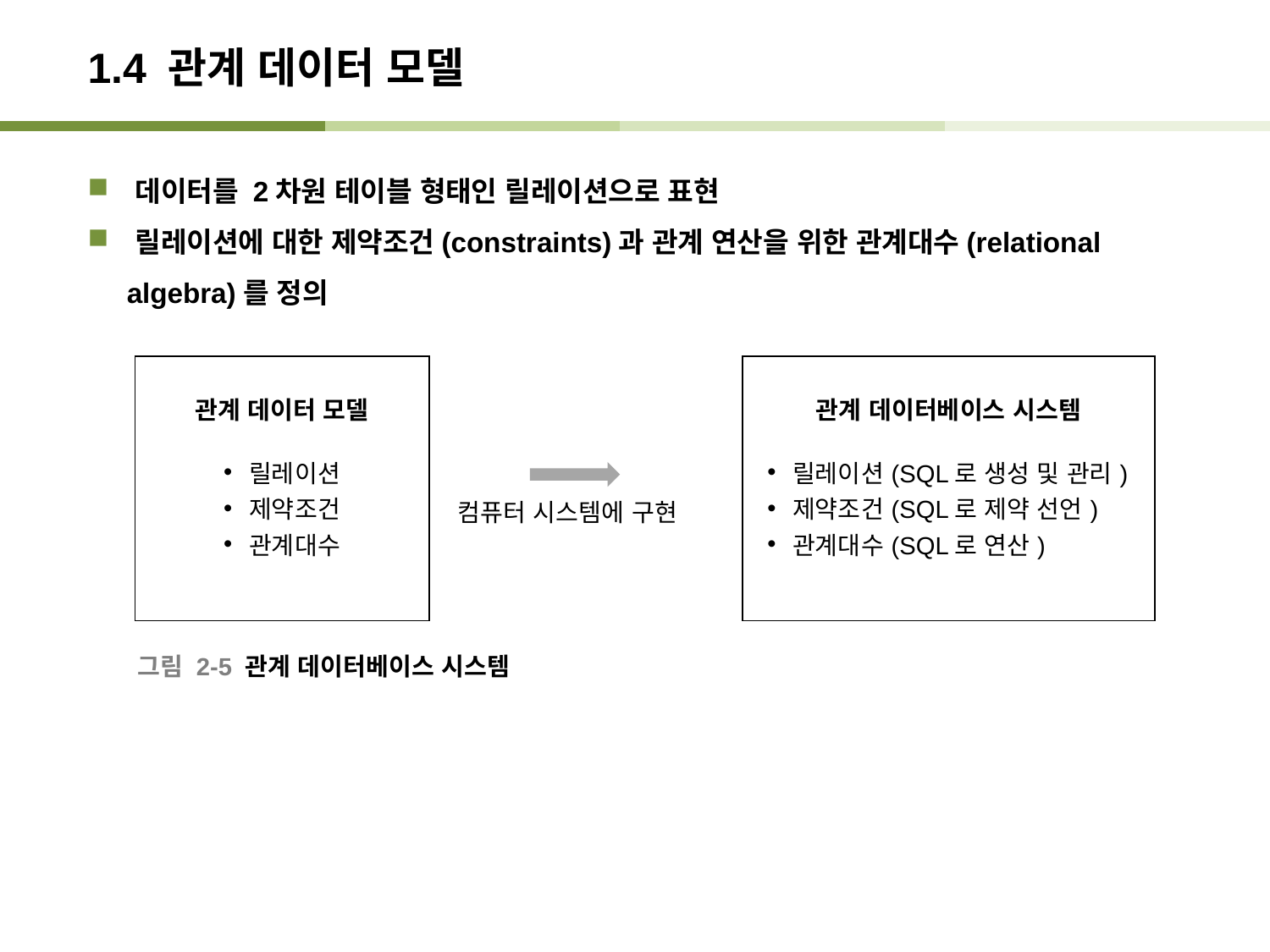

# 1.4 관계 데이터 모델
데이터를 2차원 테이블 형태인 릴레이션으로 표현
릴레이션에 대한 제약조건(constraints)과 관계 연산을 위한 관계대수(relational
     algebra)를 정의
| 관계 데이터 모델 릴레이션 제약조건 관계대수 |  | 관계 데이터베이스 시스템 릴레이션(SQL로 생성 및 관리) 제약조건(SQL로 제약 선언) 관계대수(SQL로 연산) |
| --- | --- | --- |

컴퓨터 시스템에 구현
그림 2-5 관계 데이터베이스 시스템